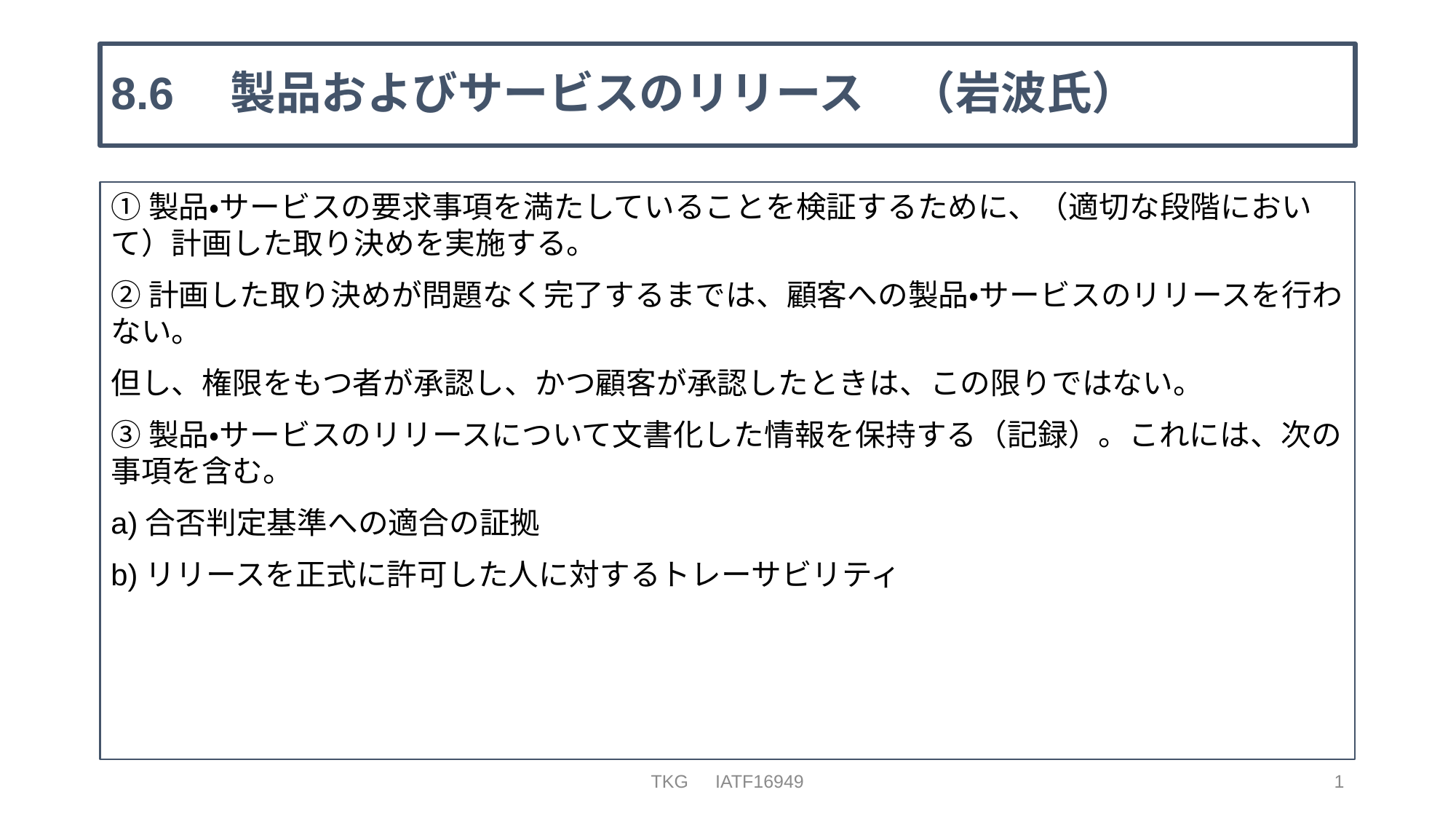

# 8.6　製品およびサービスのリリース　（岩波氏）
①製品・サービスの要求事項を満たしていることを検証するために、（適切な段階において）計画した取り決めを実施する。
②計画した取り決めが問題なく完了するまでは、顧客への製品・サービスのリリースを行わない。
但し、権限をもつ者が承認し、かつ顧客が承認したときは、この限りではない。
③製品・サービスのリリースについて文書化した情報を保持する（記録）。これには、次の事項を含む。
a)合否判定基準への適合の証拠
b)リリースを正式に許可した人に対するトレーサビリティ
TKG　IATF16949
1